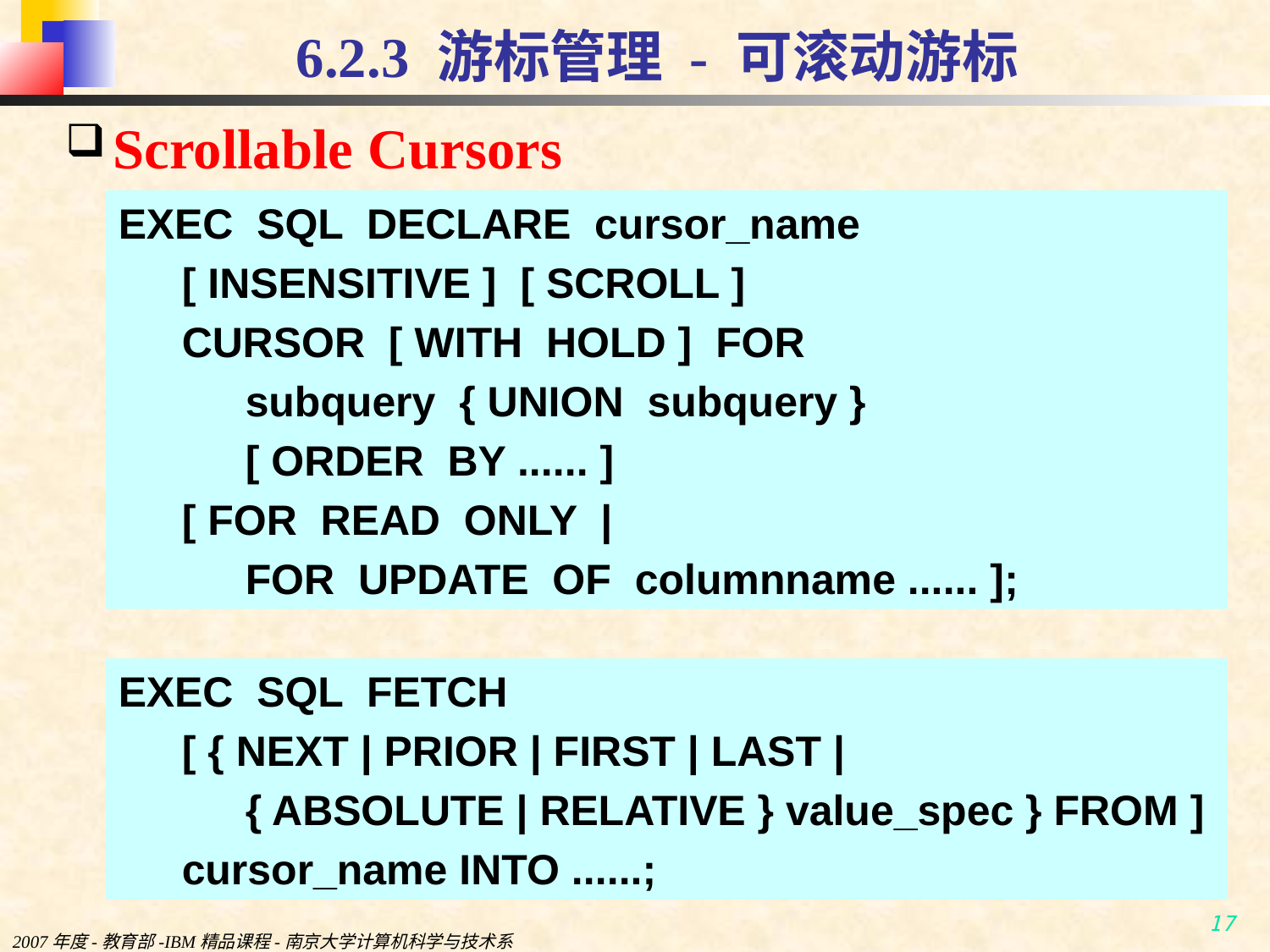

# 6.2.3 游标管理 - 可滚动游标
Scrollable Cursors
EXEC  SQL  DECLARE  cursor_name
[ INSENSITIVE ]  [ SCROLL ]
CURSOR  [ WITH  HOLD ]  FOR
subquery  { UNION  subquery }
[ ORDER  BY ...... ]
[ FOR  READ  ONLY  |
FOR  UPDATE  OF  columnname ...... ];
EXEC  SQL  FETCH
[ { NEXT | PRIOR | FIRST | LAST |
{ ABSOLUTE | RELATIVE } value_spec } FROM ]
cursor_name INTO ......;
17
2007年度-教育部-IBM精品课程-南京大学计算机科学与技术系